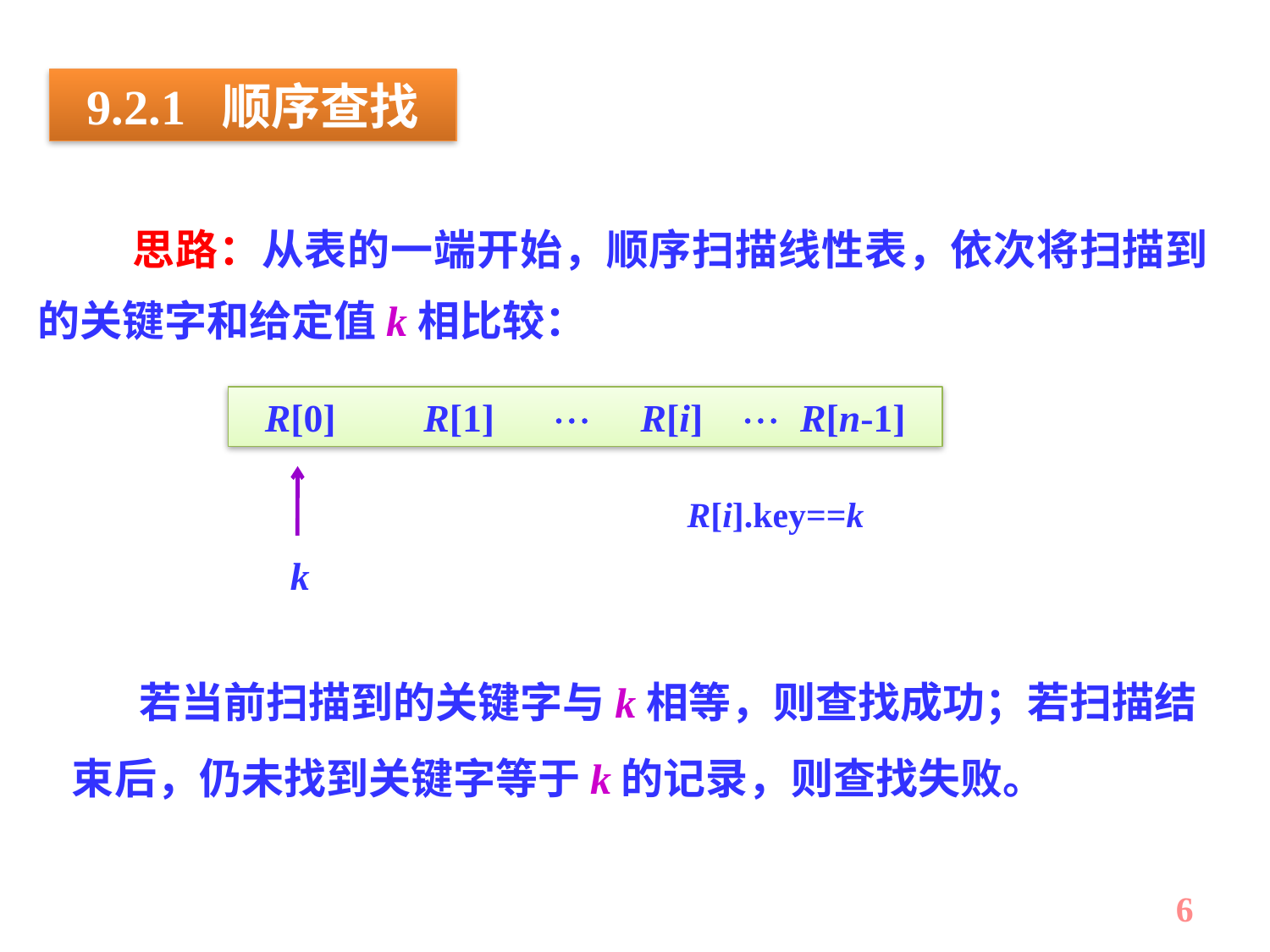

9.2.1  顺序查找
    　思路：从表的一端开始，顺序扫描线性表，依次将扫描到的关键字和给定值k相比较：
R[0]         R[1]      …     R[i]    …  R[n-1]
k
R[i].key==k
      若当前扫描到的关键字与k相等，则查找成功；若扫描结束后，仍未找到关键字等于k的记录，则查找失败。
6